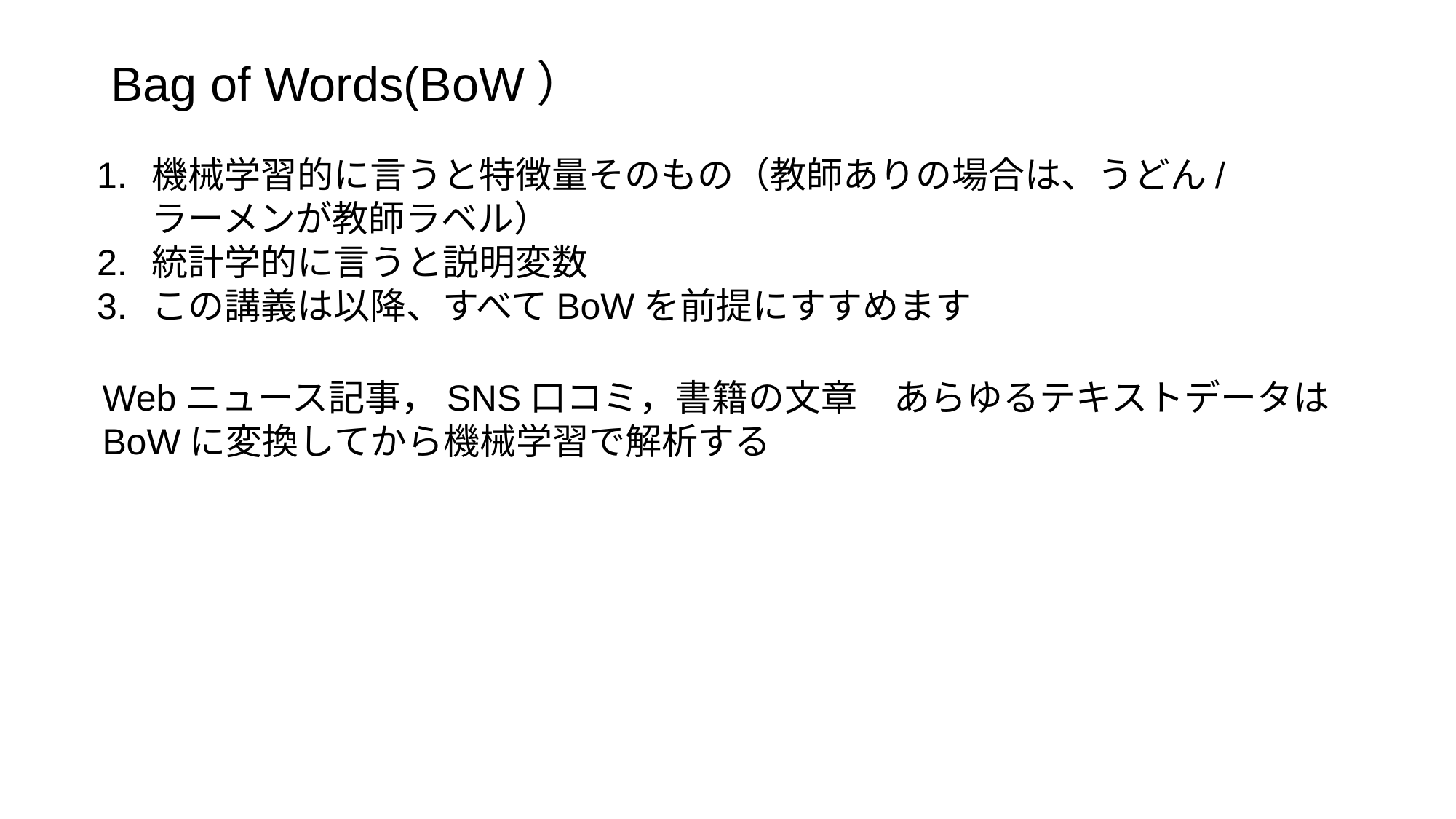

Bag of Words(BoW）
機械学習的に言うと特徴量そのもの（教師ありの場合は、うどん/ラーメンが教師ラベル）
統計学的に言うと説明変数
この講義は以降、すべてBoWを前提にすすめます
Webニュース記事，SNS口コミ，書籍の文章　あらゆるテキストデータはBoWに変換してから機械学習で解析する